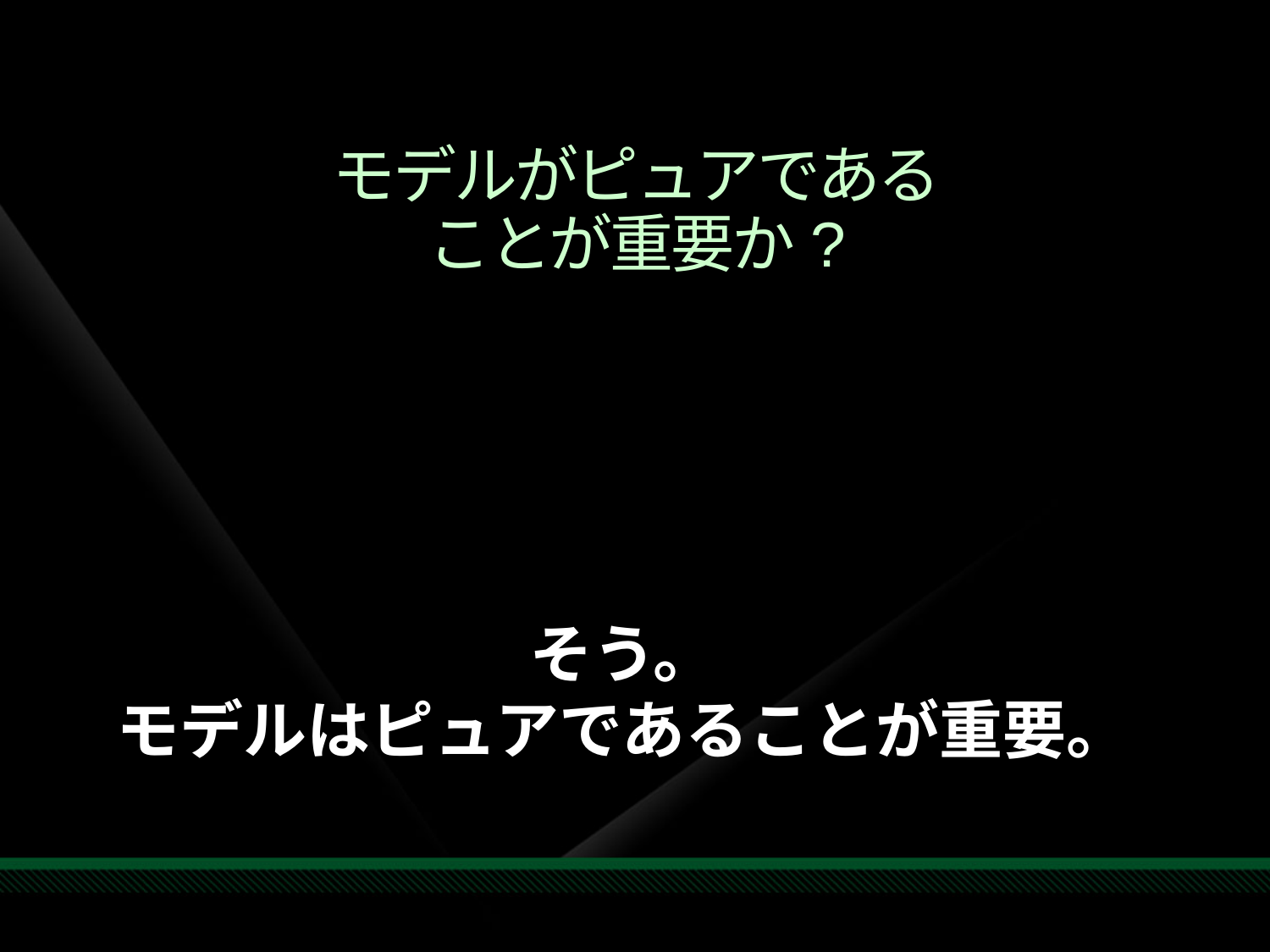

# モデルがピュアである ことが重要か?
そう。
モデルはピュアであることが重要。